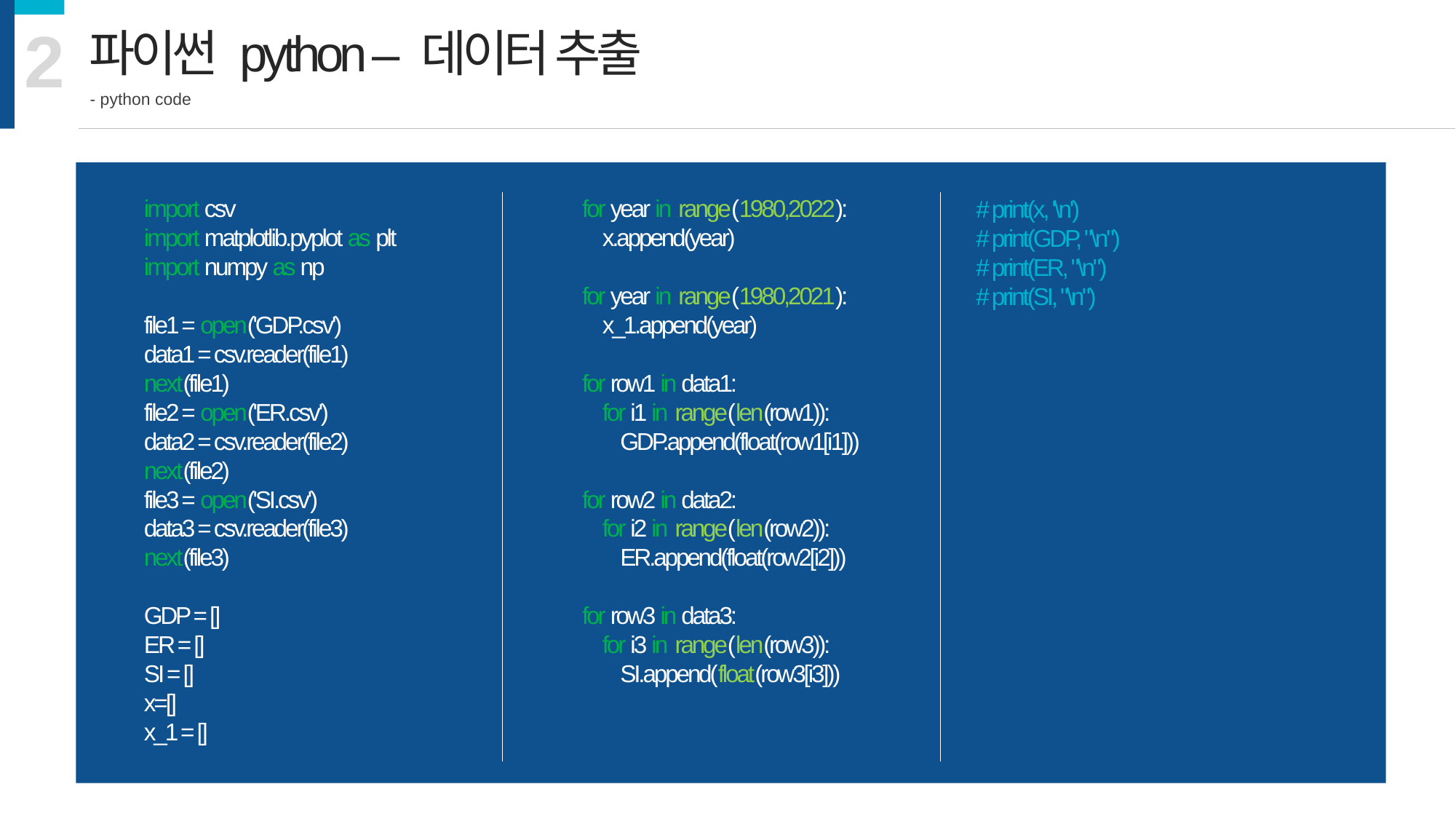

2
파이썬 python – 데이터 추출
- python code

import csv
import matplotlib.pyplot as plt
import numpy as np

file1 = open('GDP.csv')
data1 = csv.reader(file1)
next(file1)
file2 = open('ER.csv')
data2 = csv.reader(file2)
next(file2)
file3 = open('SI.csv')
data3 = csv.reader(file3)
next(file3)

GDP = []
ER = []
SI = []
x=[]
x_1 = []
for year in range(1980,2022):
    x.append(year)

for year in range(1980,2021):
    x_1.append(year)

for row1 in data1:
    for i1 in range(len(row1)):
        GDP.append(float(row1[i1]))

for row2 in data2:
    for i2 in range(len(row2)):
        ER.append(float(row2[i2]))

for row3 in data3:
    for i3 in range(len(row3)):
        SI.append(float(row3[i3]))

# print(x, '\n')
# print(GDP, "\n")
# print(ER, "\n")
# print(SI, "\n")